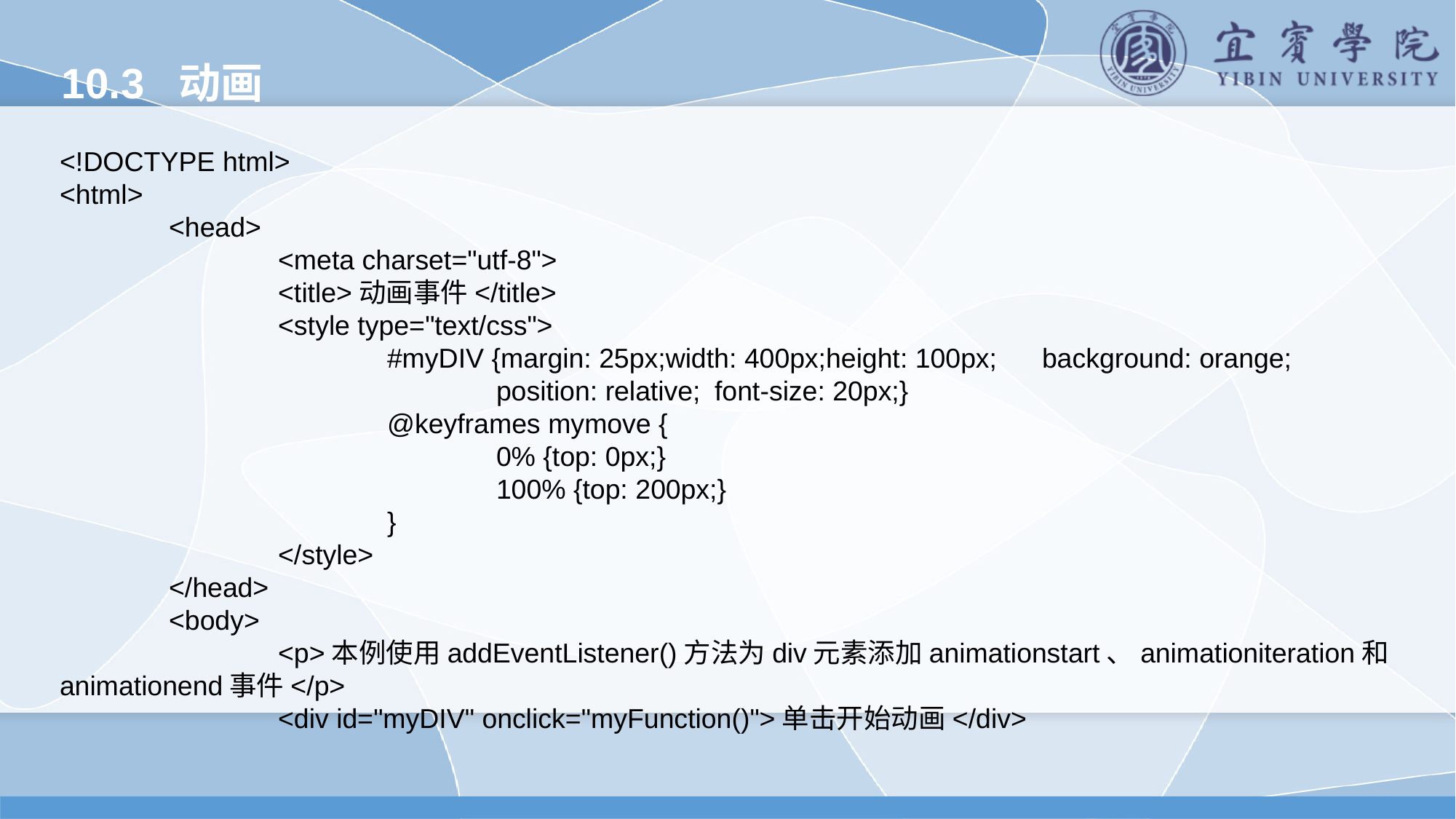

10.3  动画
<!DOCTYPE html>
<html>
	<head>
		<meta charset="utf-8">
		<title>动画事件</title>
		<style type="text/css">
			#myDIV {margin: 25px;width: 400px;height: 100px;	background: orange;
				position: relative;	font-size: 20px;}
			@keyframes mymove {
				0% {top: 0px;}
				100% {top: 200px;}
			}
		</style>
	</head>
	<body>
		<p>本例使用addEventListener()方法为div元素添加animationstart、animationiteration和animationend事件</p>
		<div id="myDIV" onclick="myFunction()">单击开始动画</div>